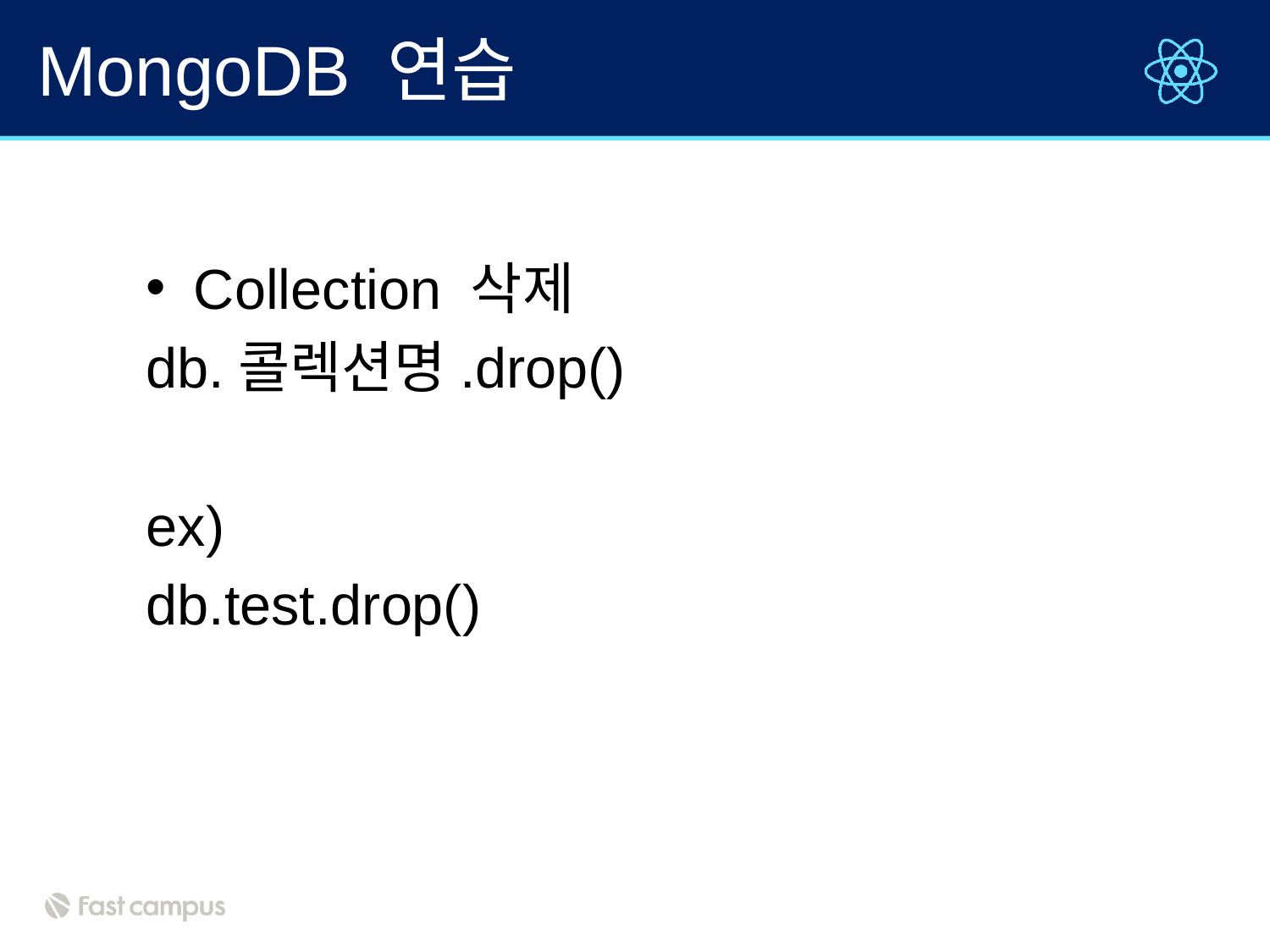

# MongoDB 연습
Collection 삭제
db.콜렉션명.drop()

ex)
db.test.drop()